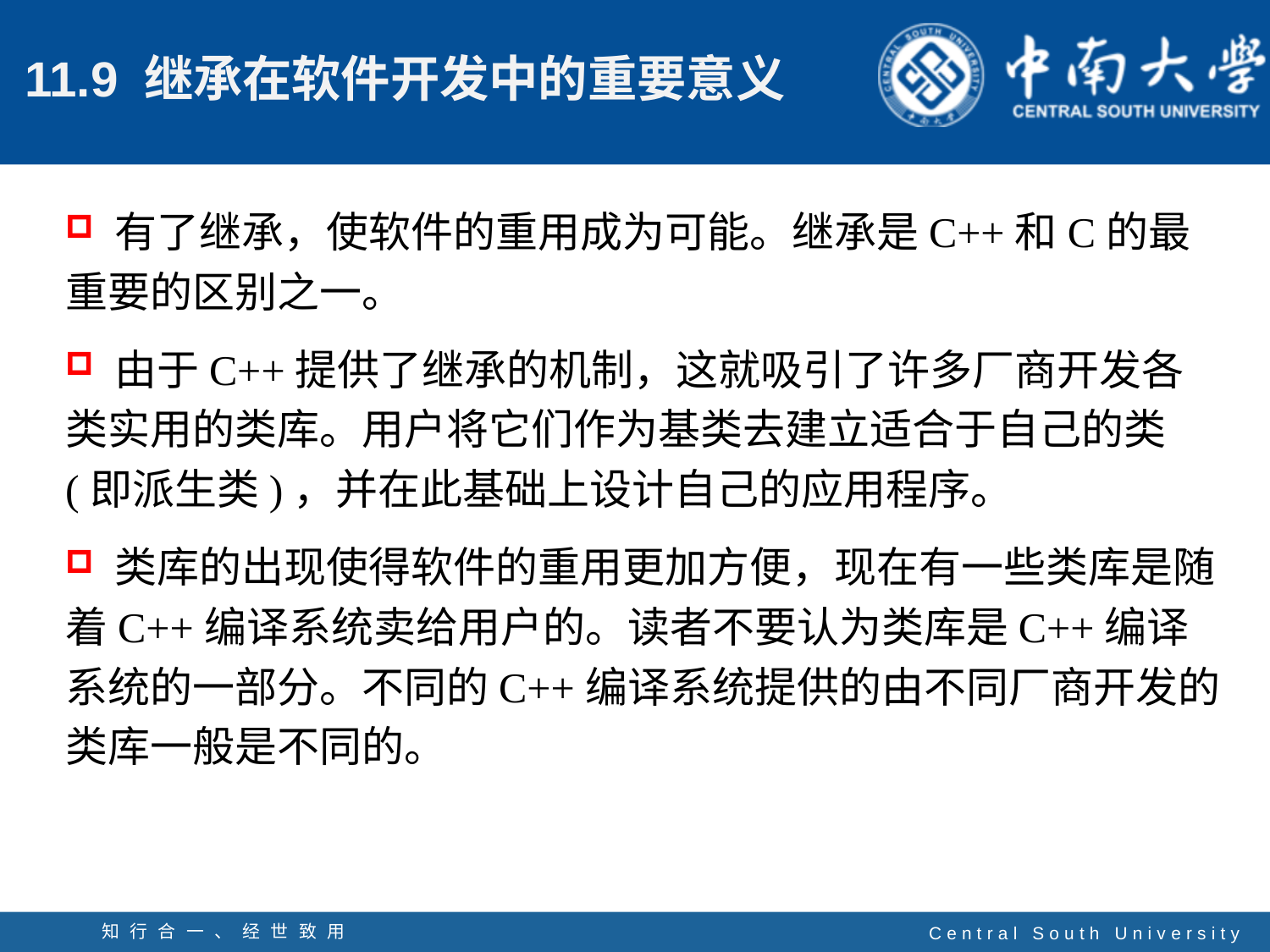

有了继承，使软件的重用成为可能。继承是C++和C的最重要的区别之一。
 由于C++提供了继承的机制，这就吸引了许多厂商开发各类实用的类库。用户将它们作为基类去建立适合于自己的类(即派生类)，并在此基础上设计自己的应用程序。
 类库的出现使得软件的重用更加方便，现在有一些类库是随着C++编译系统卖给用户的。读者不要认为类库是C++编译系统的一部分。不同的C++编译系统提供的由不同厂商开发的类库一般是不同的。

知行合一、经世致用
自强不息 厚德载物
Central South University